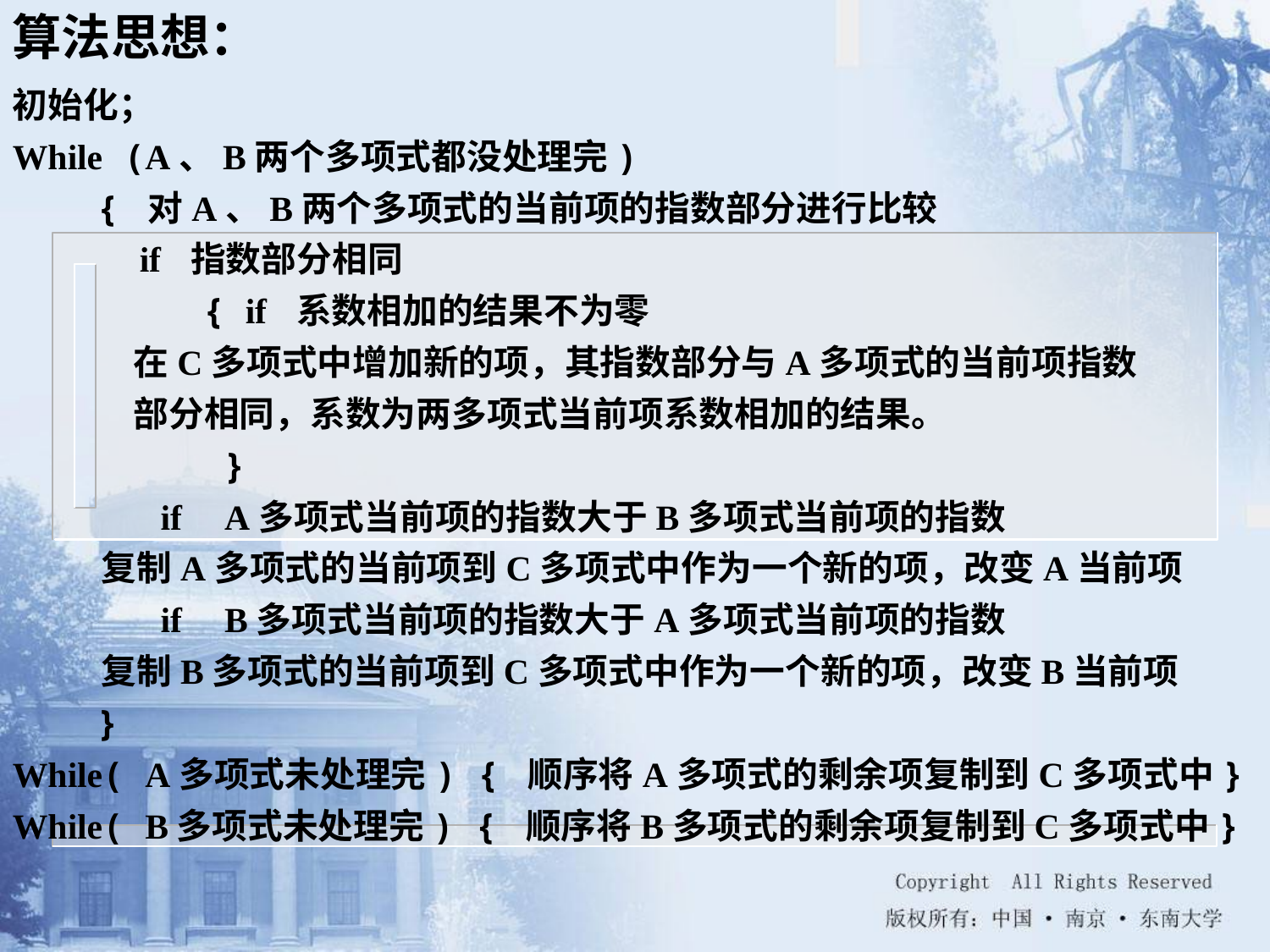

算法思想：
初始化；
While (A、B两个多项式都没处理完)
    { 对A、B两个多项式的当前项的指数部分进行比较
      if 指数部分相同
         { if 系数相加的结果不为零
              在C多项式中增加新的项，其指数部分与A多项式的当前项指数
              部分相同，系数为两多项式当前项系数相加的结果。
          }
       if  A多项式当前项的指数大于B多项式当前项的指数
          复制A多项式的当前项到C多项式中作为一个新的项，改变A当前项
       if  B多项式当前项的指数大于A多项式当前项的指数
          复制B多项式的当前项到C多项式中作为一个新的项，改变B当前项
    }
While( A多项式未处理完) { 顺序将A多项式的剩余项复制到C多项式中}
While( B多项式未处理完) { 顺序将B多项式的剩余项复制到C多项式中}